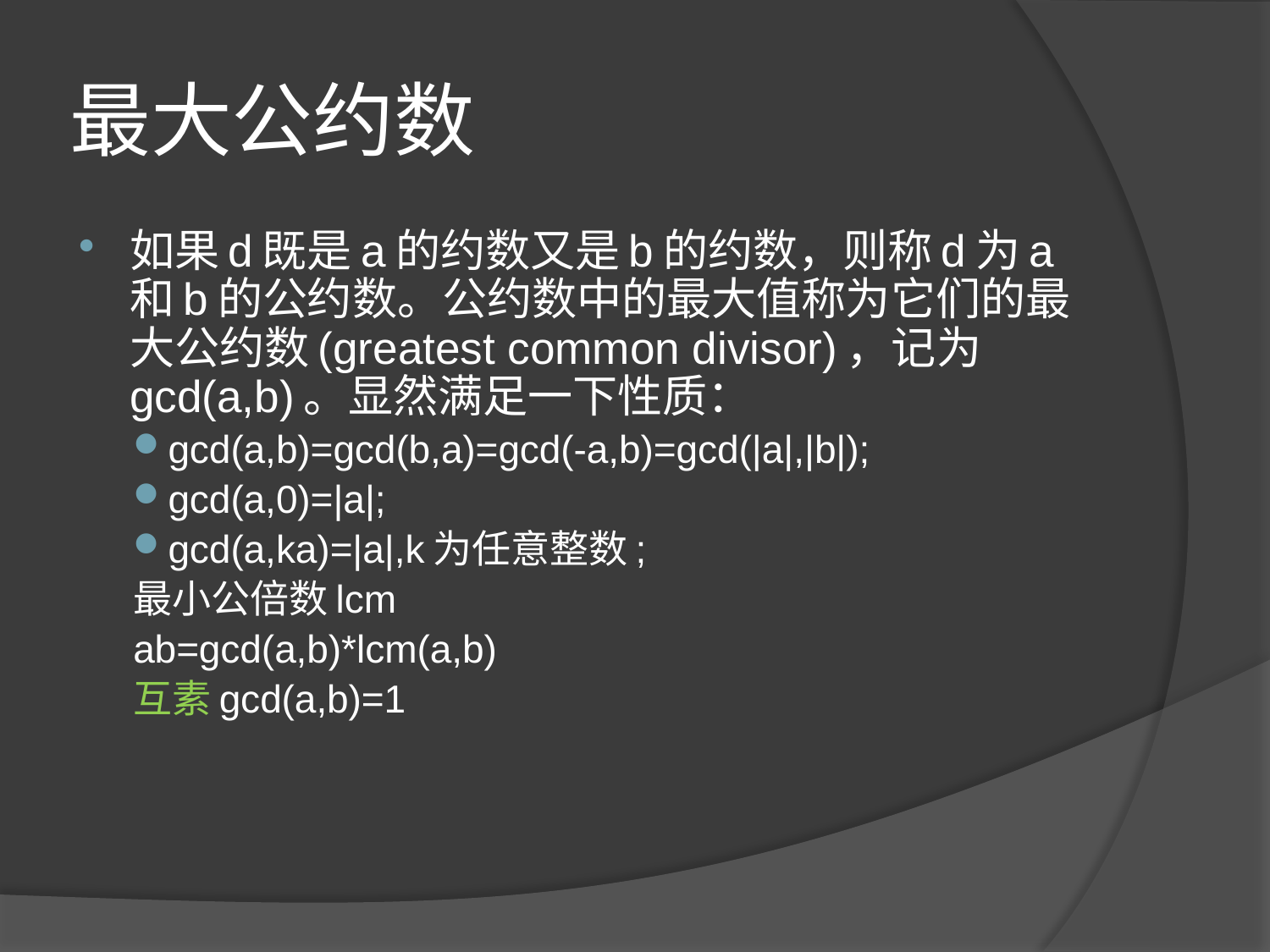

# 最大公约数
如果d既是a的约数又是b的约数，则称d为a和b的公约数。公约数中的最大值称为它们的最大公约数(greatest common divisor)，记为gcd(a,b)。显然满足一下性质：
gcd(a,b)=gcd(b,a)=gcd(-a,b)=gcd(|a|,|b|);
gcd(a,0)=|a|;
gcd(a,ka)=|a|,k为任意整数;
最小公倍数lcm
ab=gcd(a,b)*lcm(a,b)
互素gcd(a,b)=1